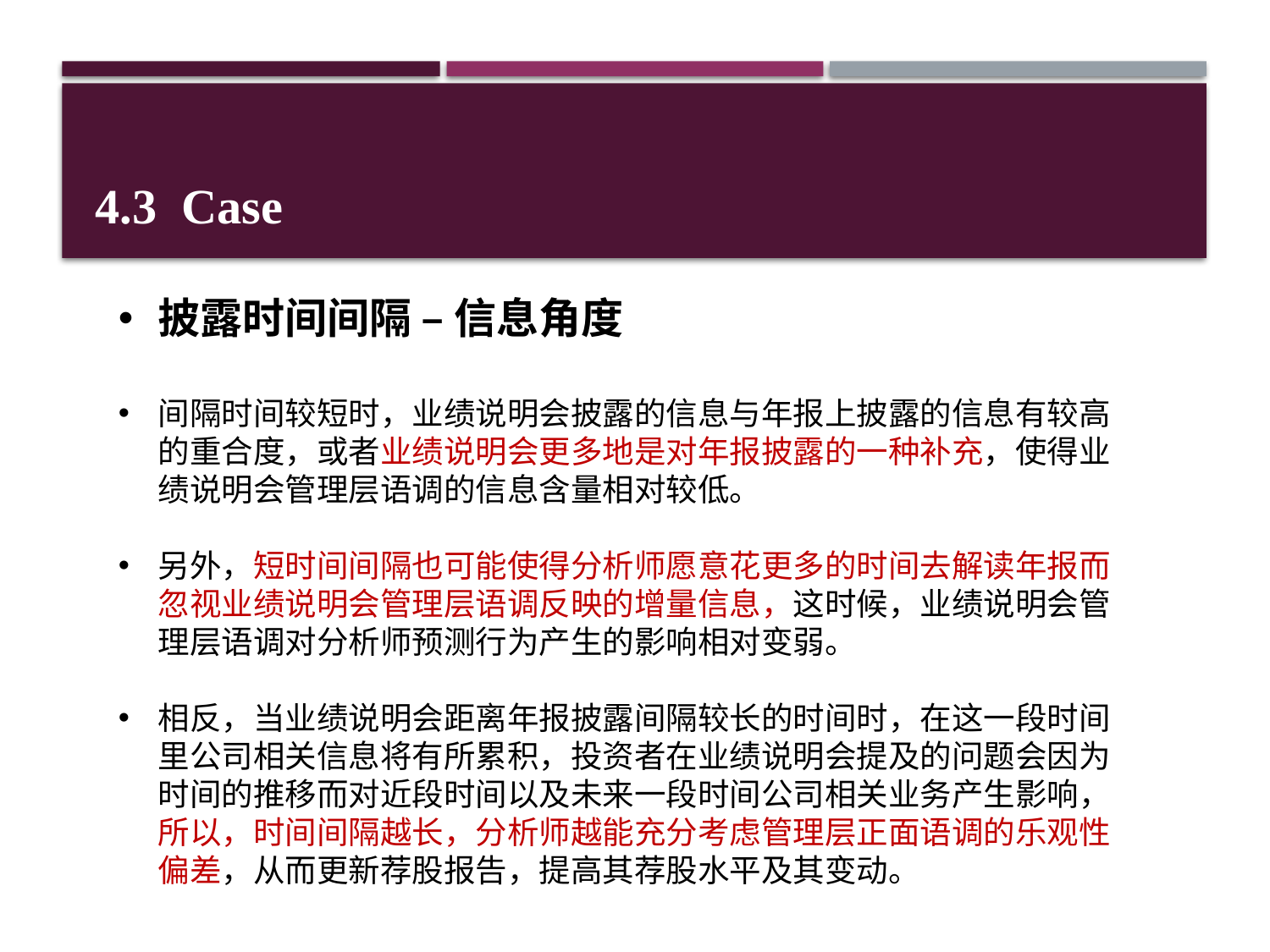

4.3  Case
披露时间间隔 – 信息角度

间隔时间较短时，业绩说明会披露的信息与年报上披露的信息有较高的重合度，或者业绩说明会更多地是对年报披露的一种补充，使得业绩说明会管理层语调的信息含量相对较低。

另外，短时间间隔也可能使得分析师愿意花更多的时间去解读年报而忽视业绩说明会管理层语调反映的增量信息，这时候，业绩说明会管理层语调对分析师预测行为产生的影响相对变弱。

相反，当业绩说明会距离年报披露间隔较长的时间时，在这一段时间里公司相关信息将有所累积，投资者在业绩说明会提及的问题会因为时间的推移而对近段时间以及未来一段时间公司相关业务产生影响，所以，时间间隔越长，分析师越能充分考虑管理层正面语调的乐观性偏差，从而更新荐股报告，提高其荐股水平及其变动。